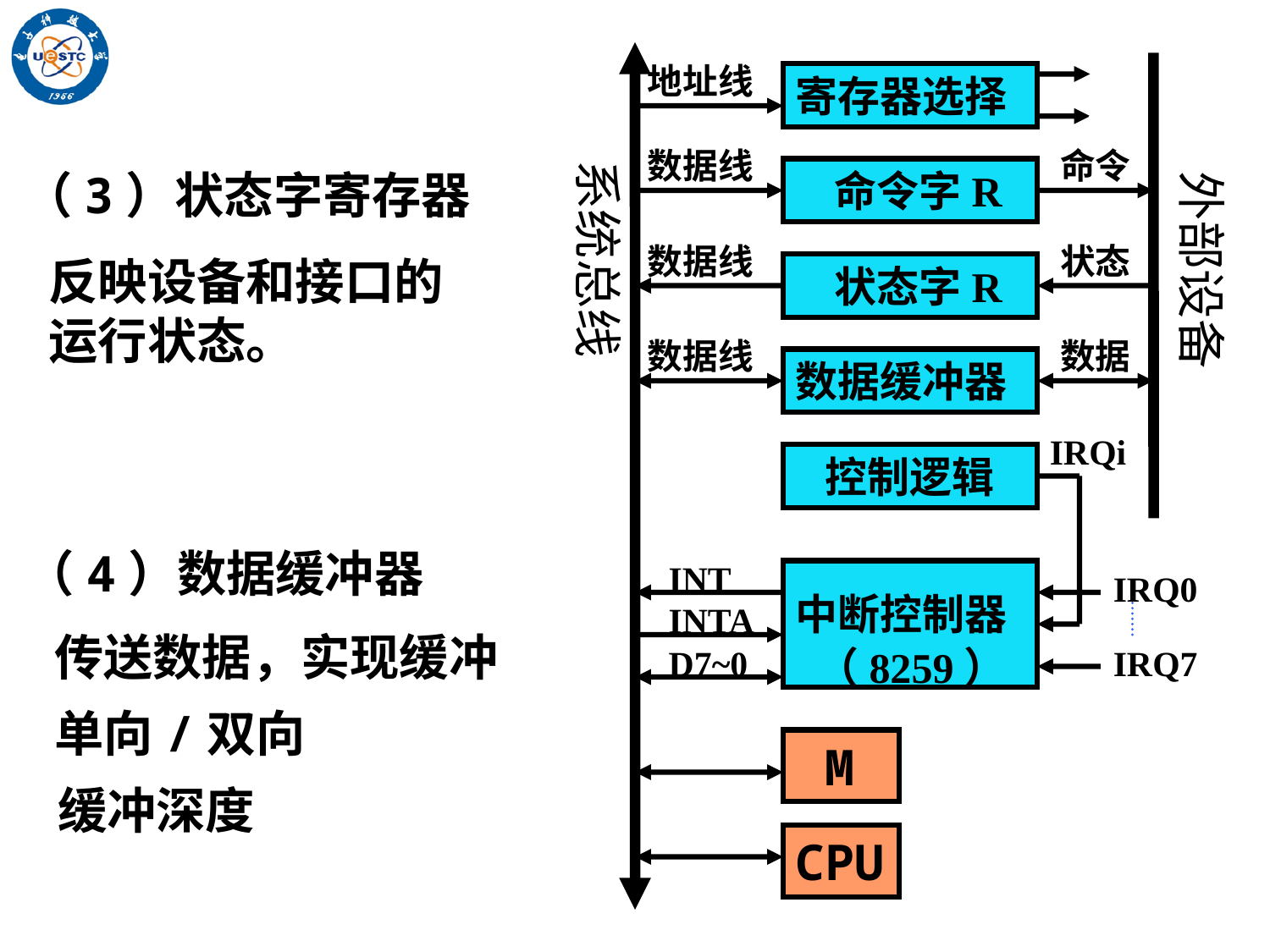

地址线

寄存器选择

数据线
命令
系统总线
   命令字R
外部设备

数据线
状态
   状态字R

数据线
数据
数据缓冲器

IRQi
  控制逻辑

INT

IRQ0
中断控制器

INTA

D7~0
（8259）
IRQ7

 M

CPU

（3）状态字寄存器
反映设备和接口的运行状态。
（4）数据缓冲器
传送数据，实现缓冲
单向/双向
缓冲深度